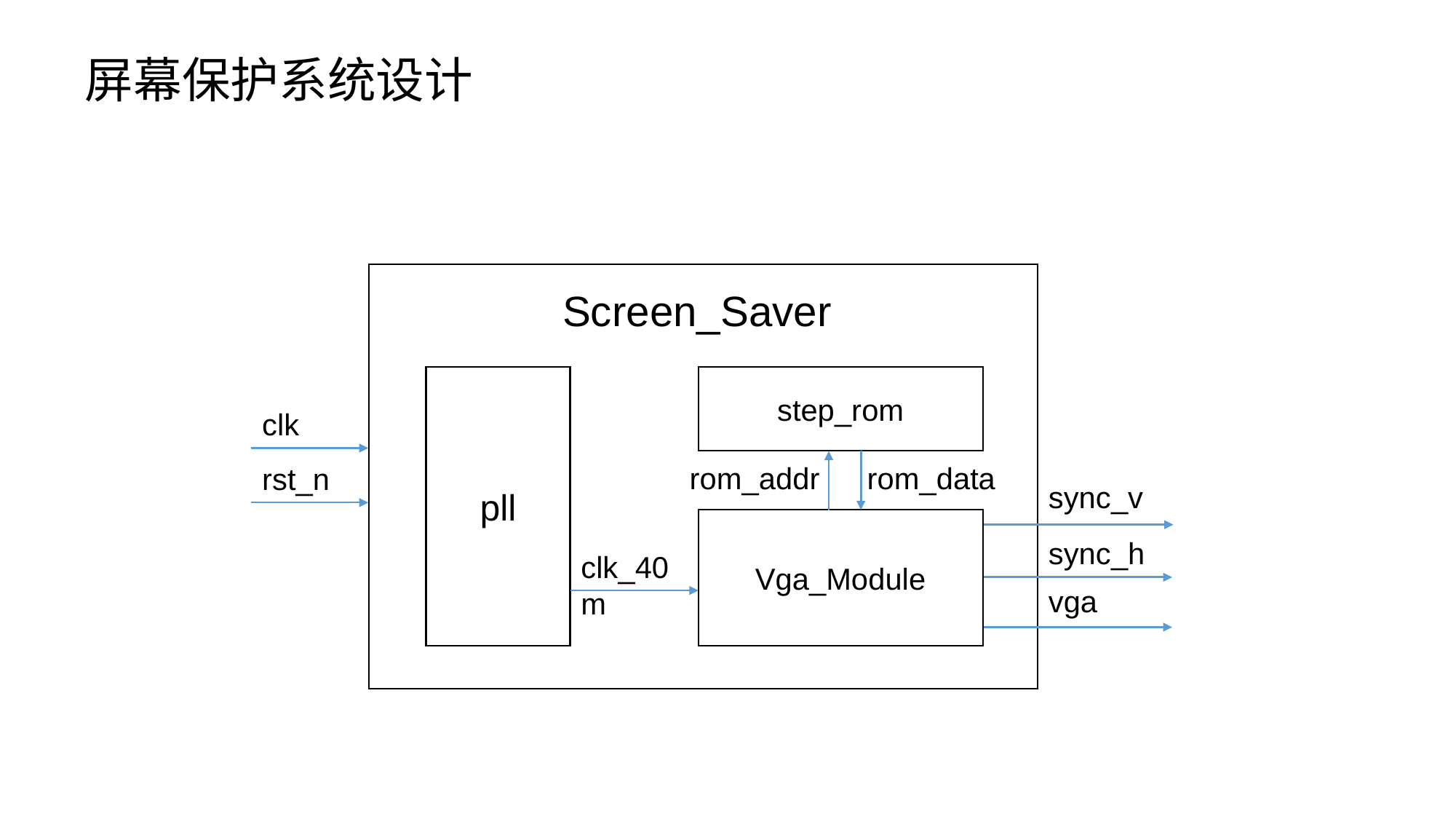

屏幕保护系统设计

Screen_Saver
pll
step_rom
clk
rom_data
rom_addr
rst_n
sync_v
Vga_Module
sync_h
clk_40m
vga